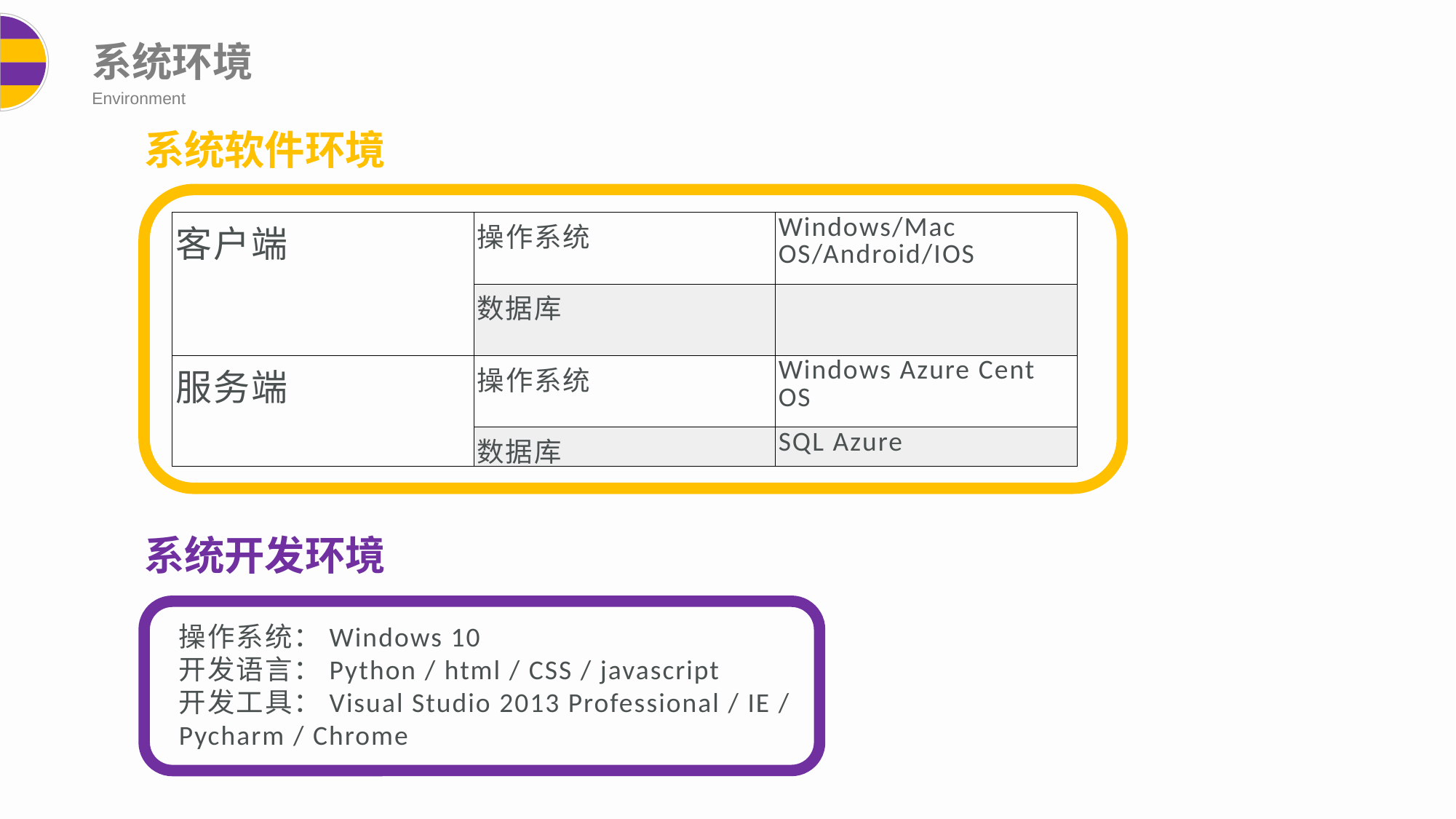

系统环境

Environment
系统软件环境

| 客户端 | 操作系统 | Windows/Mac OS/Android/IOS |
| --- | --- | --- |
|  | 数据库 |  |
| 服务端 | 操作系统 | Windows Azure Cent OS |
|  | 数据库 | SQL Azure |
系统开发环境

操作系统：Windows 10
开发语言：Python / html / CSS / javascript
开发工具：Visual Studio 2013 Professional / IE / Pycharm / Chrome